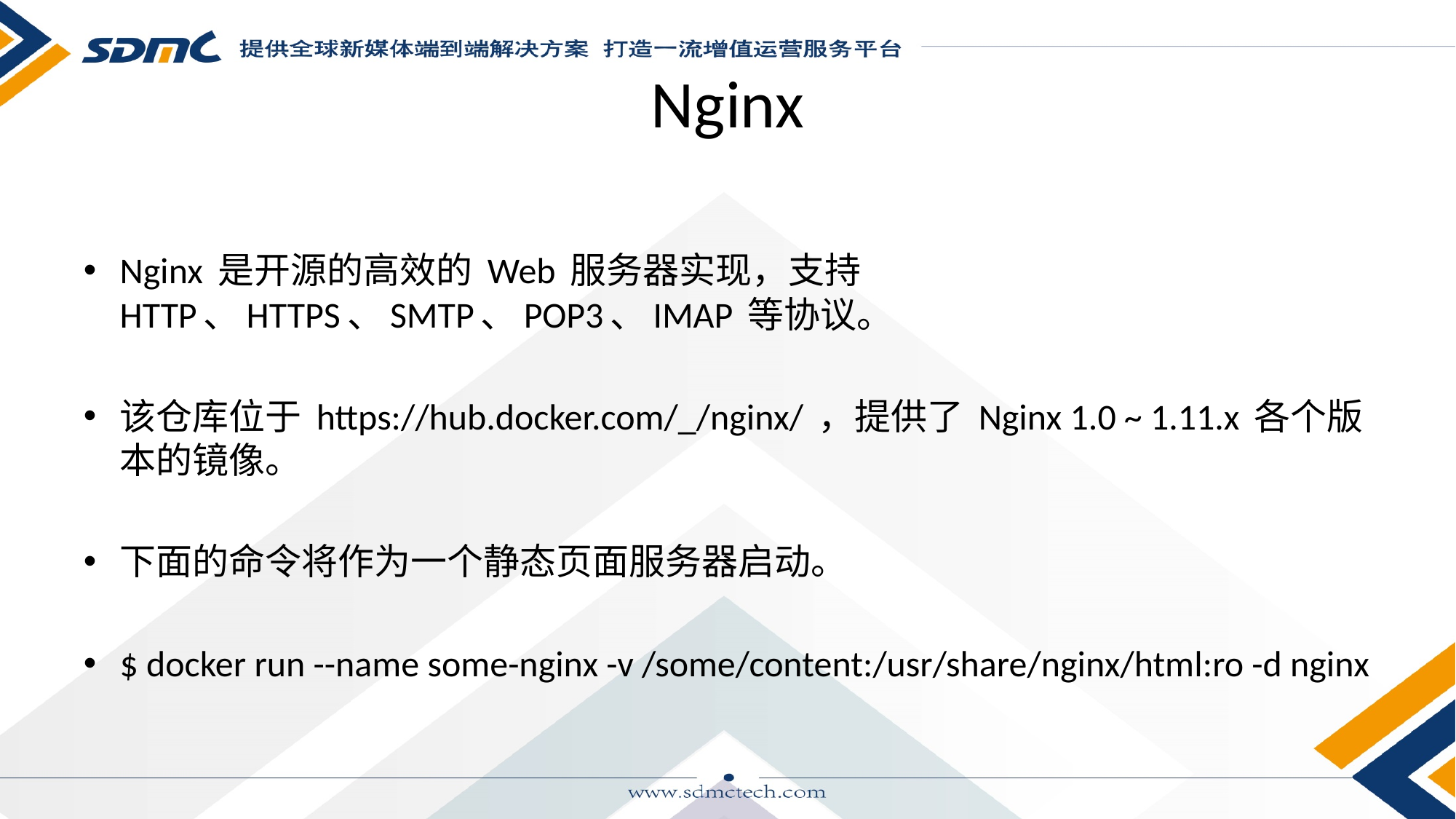

# Nginx

Nginx 是开源的高效的 Web 服务器实现，支持 HTTP、HTTPS、SMTP、POP3、IMAP 等协议。

该仓库位于 https://hub.docker.com/_/nginx/ ，提供了 Nginx 1.0 ~ 1.11.x 各个版本的镜像。

下面的命令将作为一个静态页面服务器启动。

$ docker run --name some-nginx -v /some/content:/usr/share/nginx/html:ro -d nginx